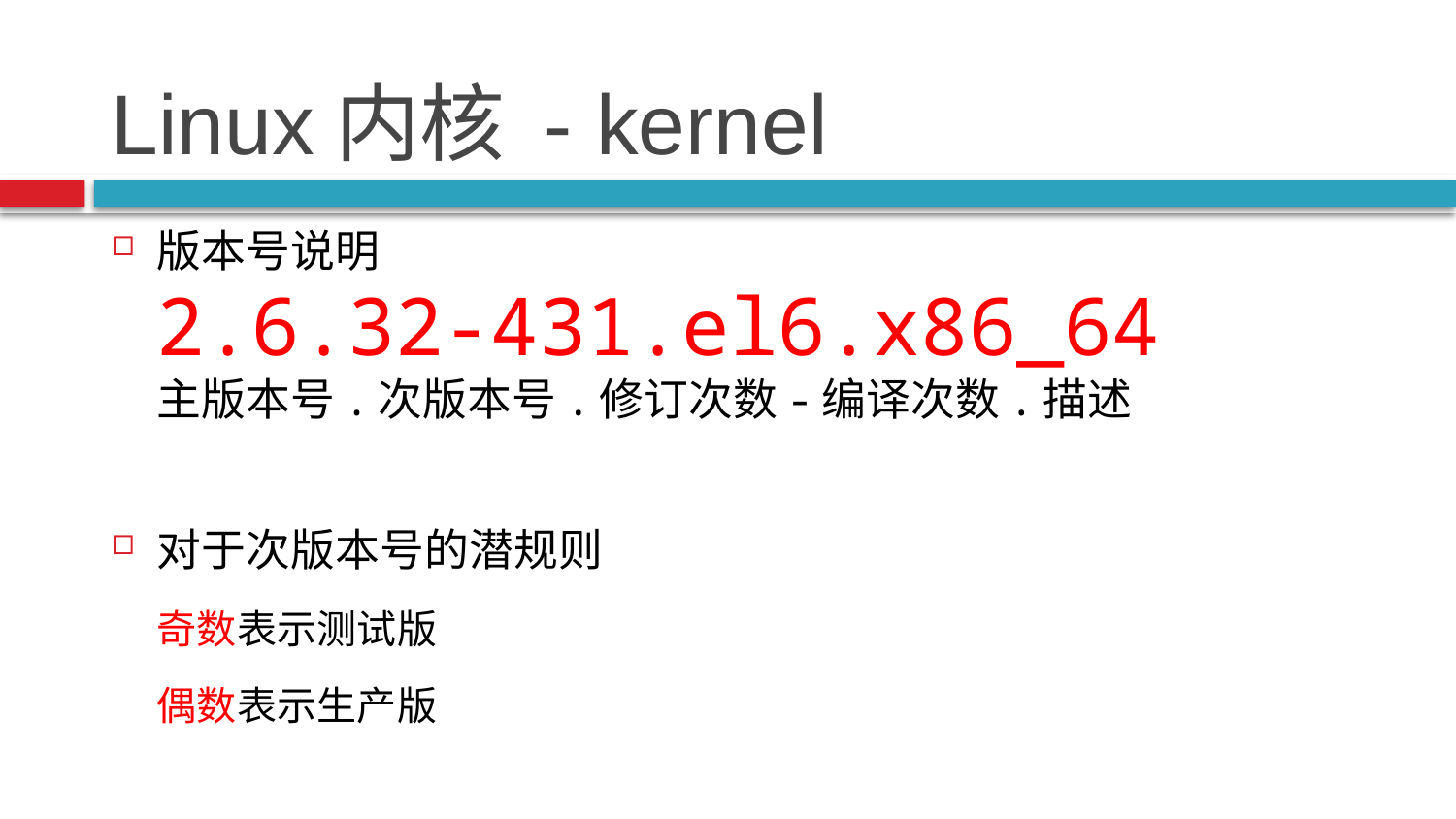

# Linux内核 - kernel
版本号说明
2.6.32-431.el6.x86_64
主版本号.次版本号.修订次数-编译次数.描述
对于次版本号的潜规则
奇数表示测试版
偶数表示生产版